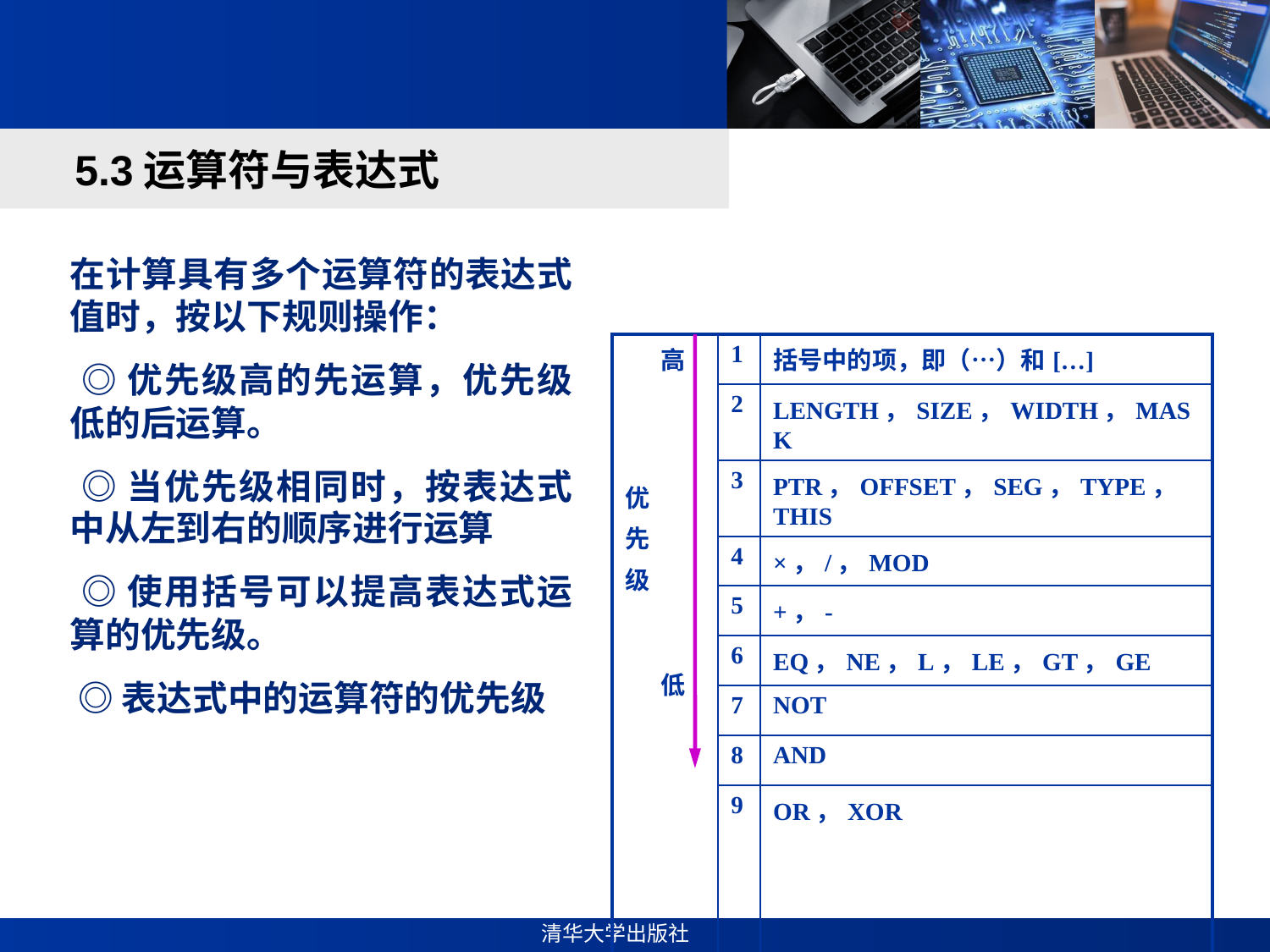

#
5.3运算符与表达式

在计算具有多个运算符的表达式值时，按以下规则操作：
 ◎优先级高的先运算，优先级低的后运算。
 ◎当优先级相同时，按表达式中从左到右的顺序进行运算
 ◎使用括号可以提高表达式运算的优先级。
 ◎表达式中的运算符的优先级
| 高 优 先 级 低 | 1 | 括号中的项，即（…）和[…] |
| --- | --- | --- |
|  | 2 | LENGTH，SIZE，WIDTH，MASK |
|  | 3 | PTR，OFFSET，SEG，TYPE，THIS |
|  | 4 | ×，/，MOD |
|  | 5 | +，- |
|  | 6 | EQ，NE，L，LE，GT，GE |
|  | 7 | NOT |
|  | 8 | AND |
|  | 9 | OR，XOR |